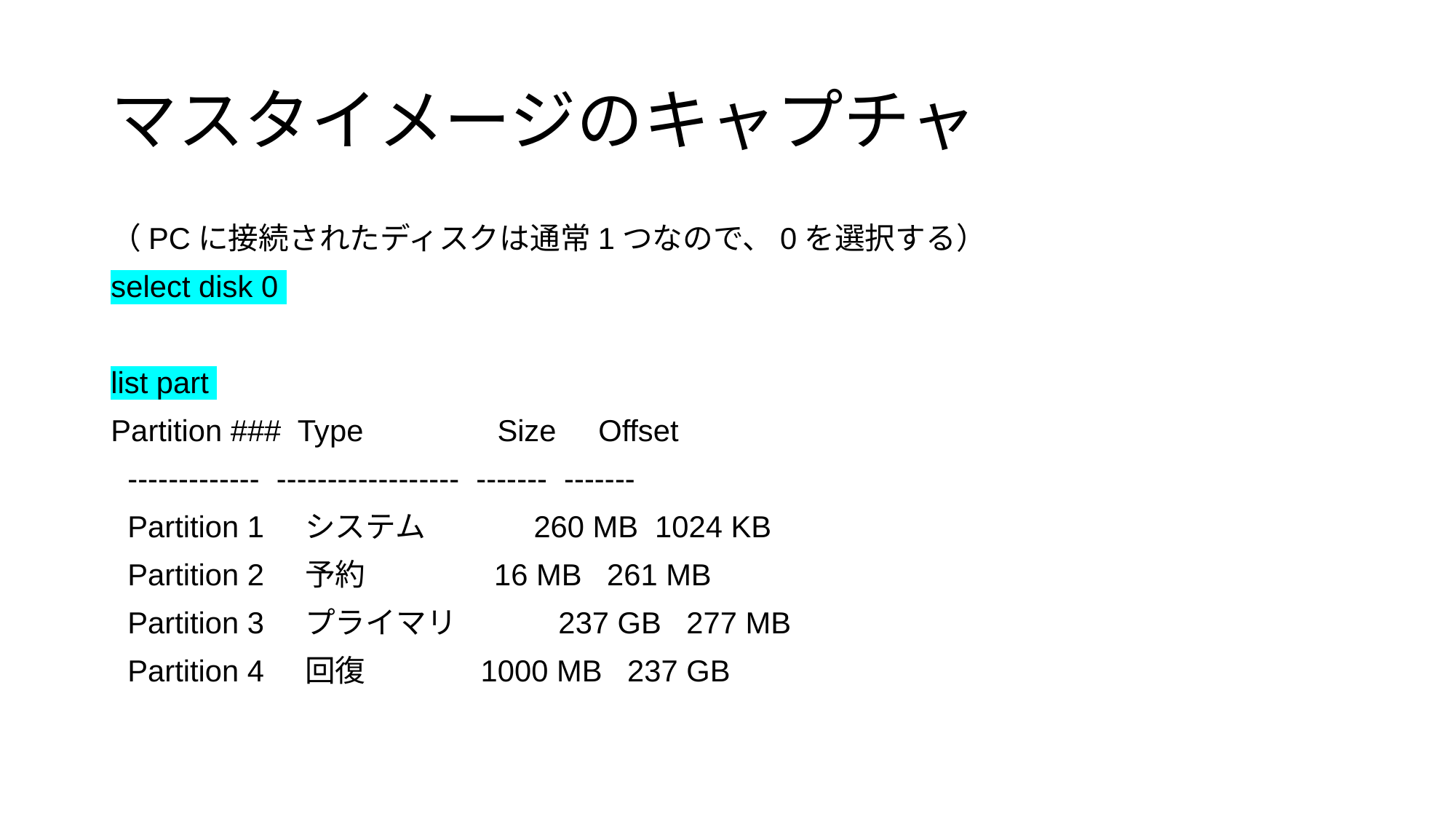

# マスタイメージのキャプチャ
（PCに接続されたディスクは通常1つなので、0を選択する）
select disk 0

list part
Partition ###  Type                Size     Offset
  -------------  ------------------  -------  -------
  Partition 1    システム               260 MB  1024 KB
  Partition 2    予約                  16 MB   261 MB
  Partition 3    プライマリ              237 GB   277 MB
  Partition 4    回復                1000 MB   237 GB